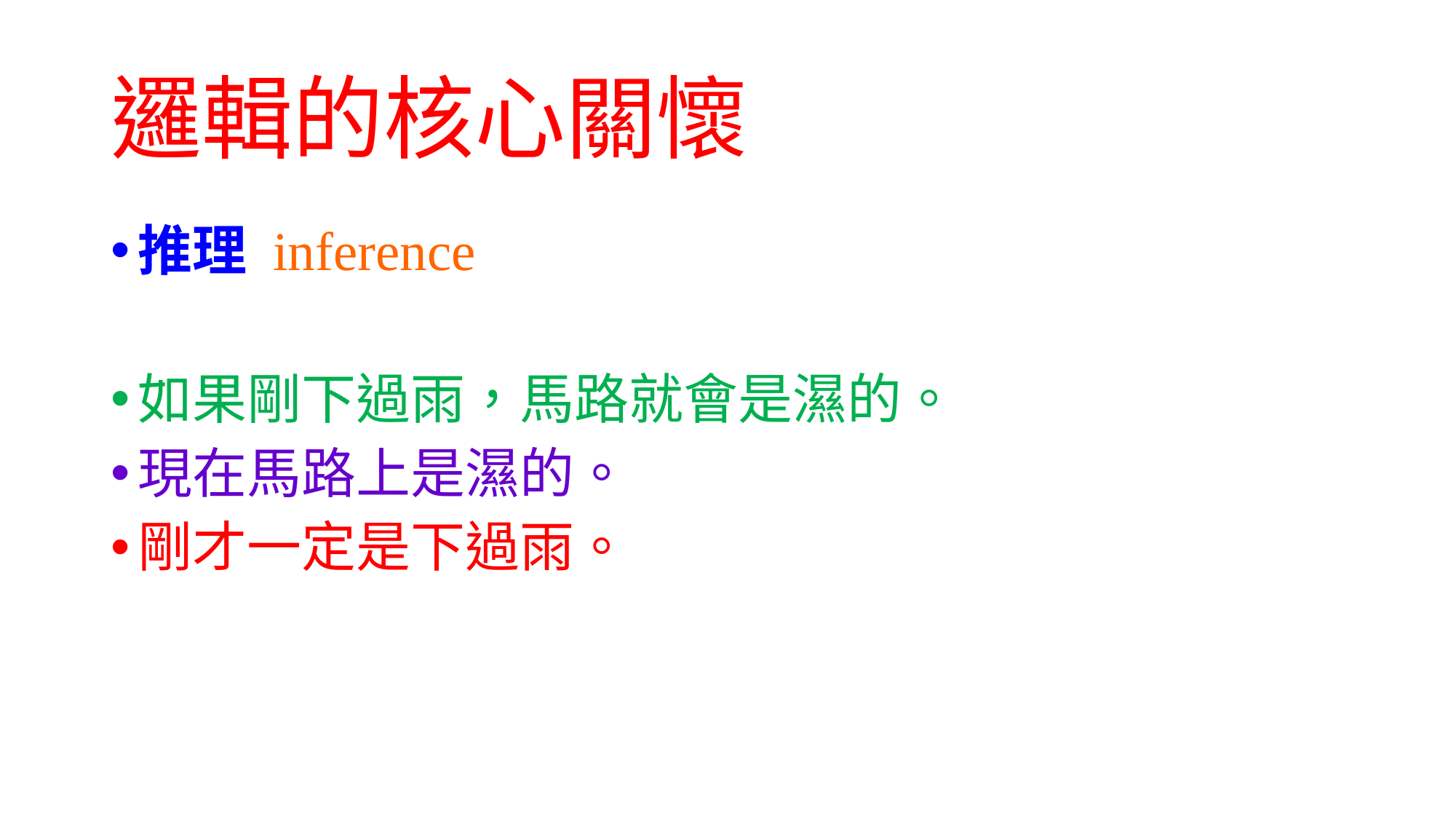

# 邏輯的核心關懷
推理 inference

如果剛下過雨，馬路就會是濕的。
現在馬路上是濕的。
剛才一定是下過雨。